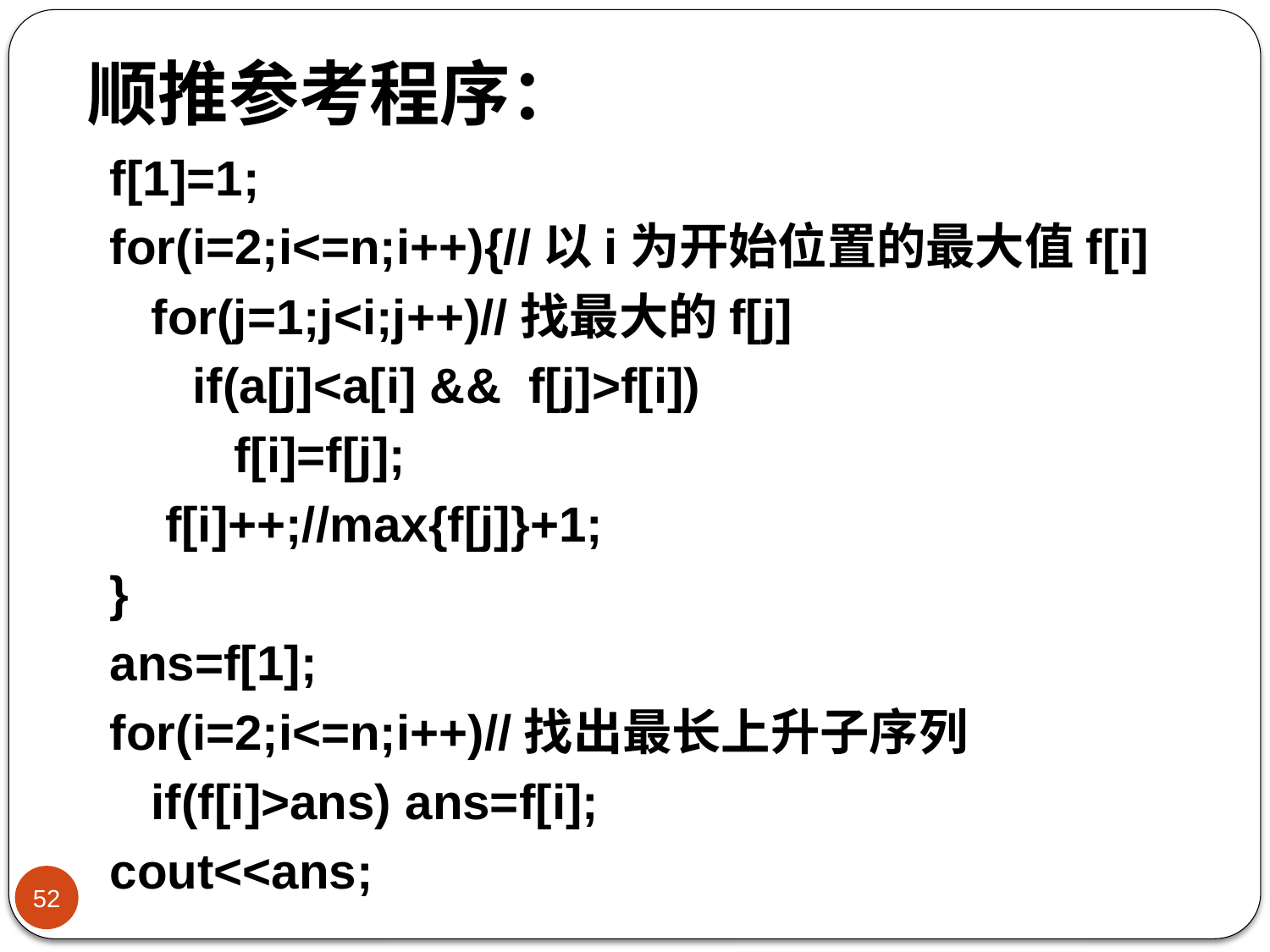

# 顺推参考程序：
	f[1]=1;
	for(i=2;i<=n;i++){//以i为开始位置的最大值f[i]
	   for(j=1;j<i;j++)//找最大的f[j]
	      if(a[j]<a[i] &&  f[j]>f[i])
	         f[i]=f[j];
	    f[i]++;//max{f[j]}+1;
	}
	ans=f[1];
	for(i=2;i<=n;i++)//找出最长上升子序列
	   if(f[i]>ans) ans=f[i];
	cout<<ans;

52